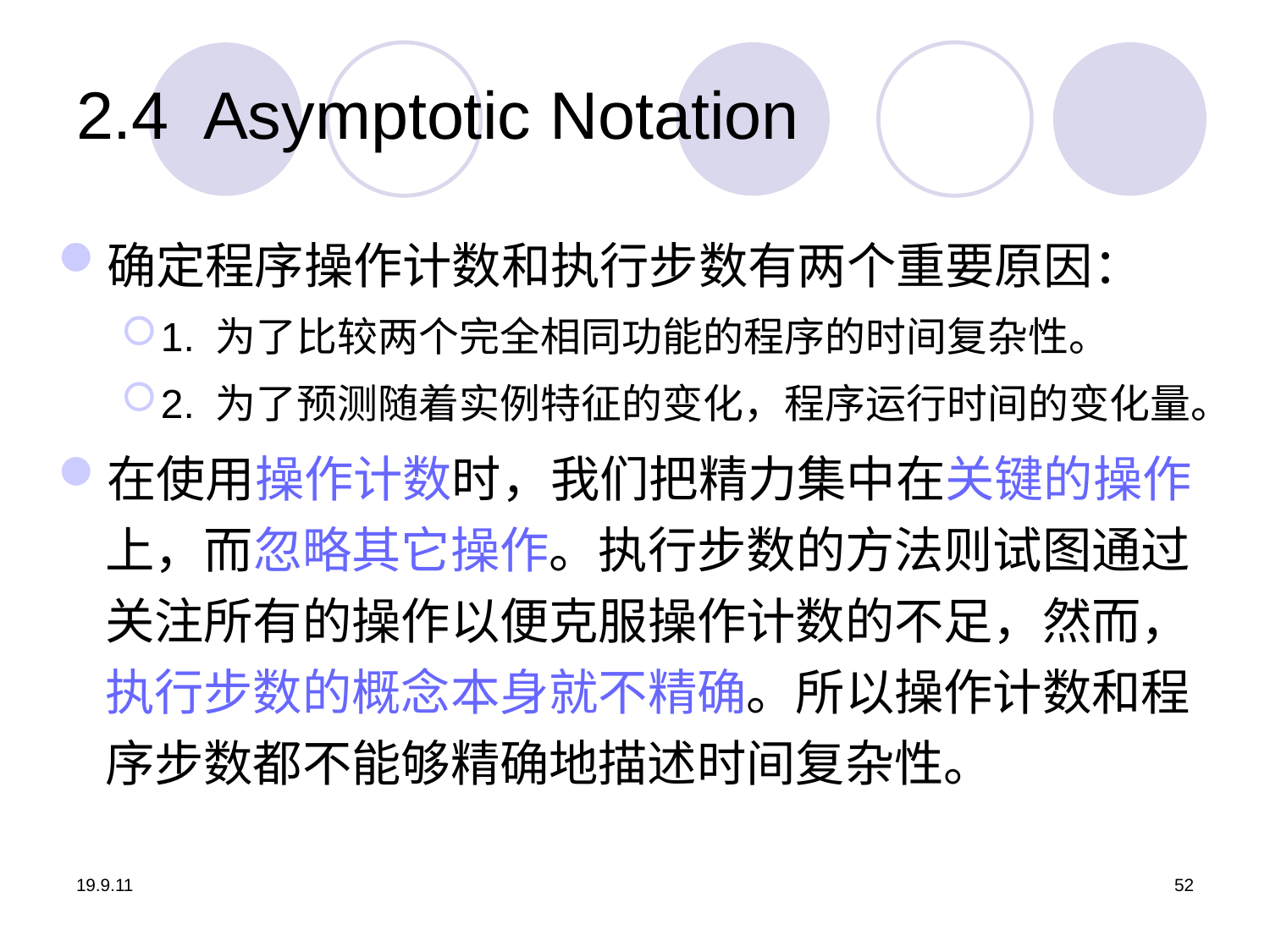

# 2.4	Asymptotic Notation
确定程序操作计数和执行步数有两个重要原因：
1. 为了比较两个完全相同功能的程序的时间复杂性。
2. 为了预测随着实例特征的变化，程序运行时间的变化量。
在使用操作计数时，我们把精力集中在关键的操作上，而忽略其它操作。执行步数的方法则试图通过关注所有的操作以便克服操作计数的不足，然而，执行步数的概念本身就不精确。所以操作计数和程序步数都不能够精确地描述时间复杂性。
19.9.11
52